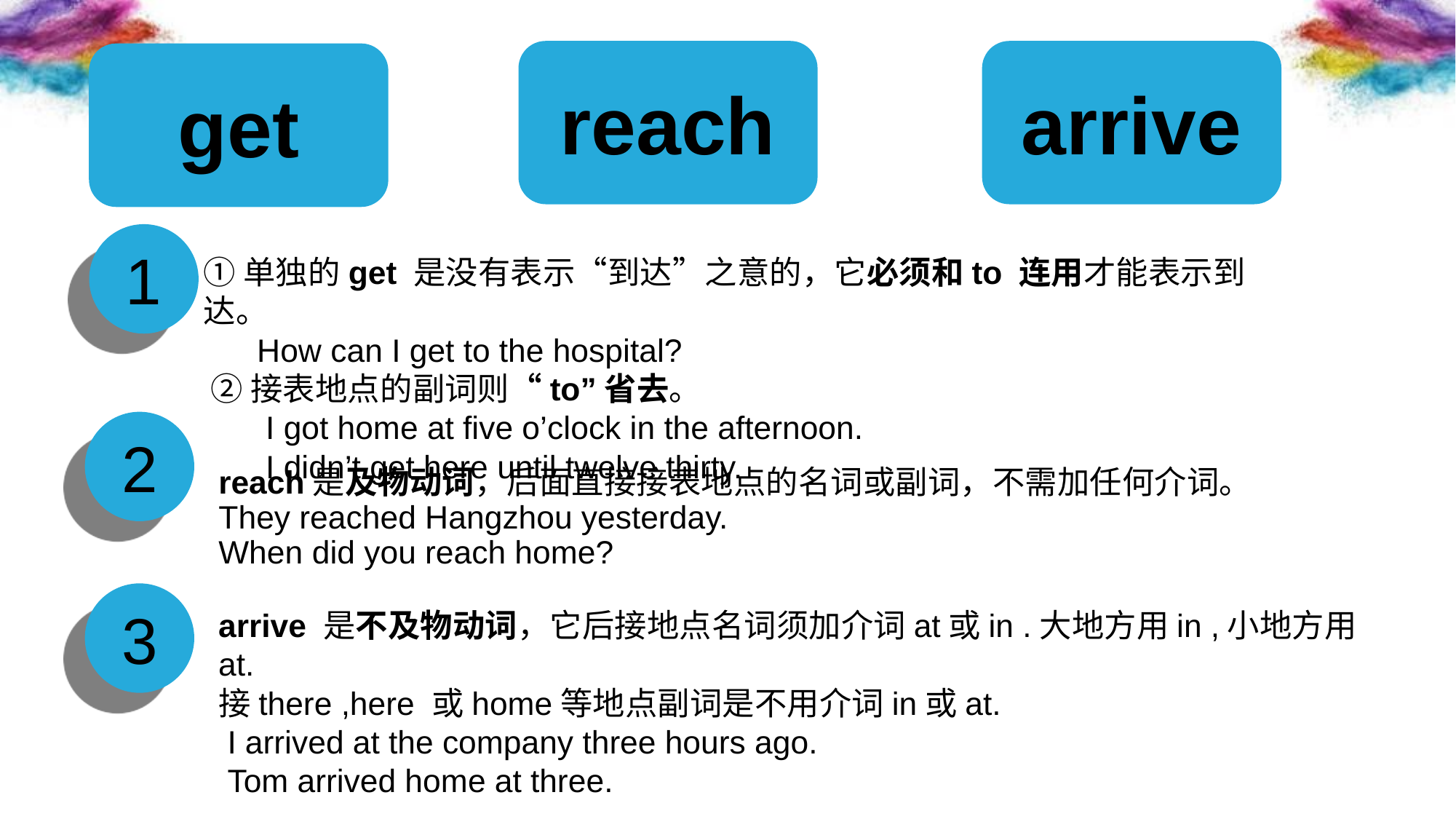

reach
arrive
get
1
①单独的get 是没有表示“到达”之意的，它必须和to 连用才能表示到达。
      How can I get to the hospital?
 ②接表地点的副词则“to”省去。
       I got home at five o’clock in the afternoon.
       I didn’t get here until twelve thirty.
2
reach是及物动词，后面直接接表地点的名词或副词，不需加任何介词。
They reached Hangzhou yesterday.
When did you reach home?
3
arrive 是不及物动词，它后接地点名词须加介词at或in .大地方用in ,小地方用at.
接there ,here 或home等地点副词是不用介词in或at.
 I arrived at the company three hours ago.
 Tom arrived home at three.